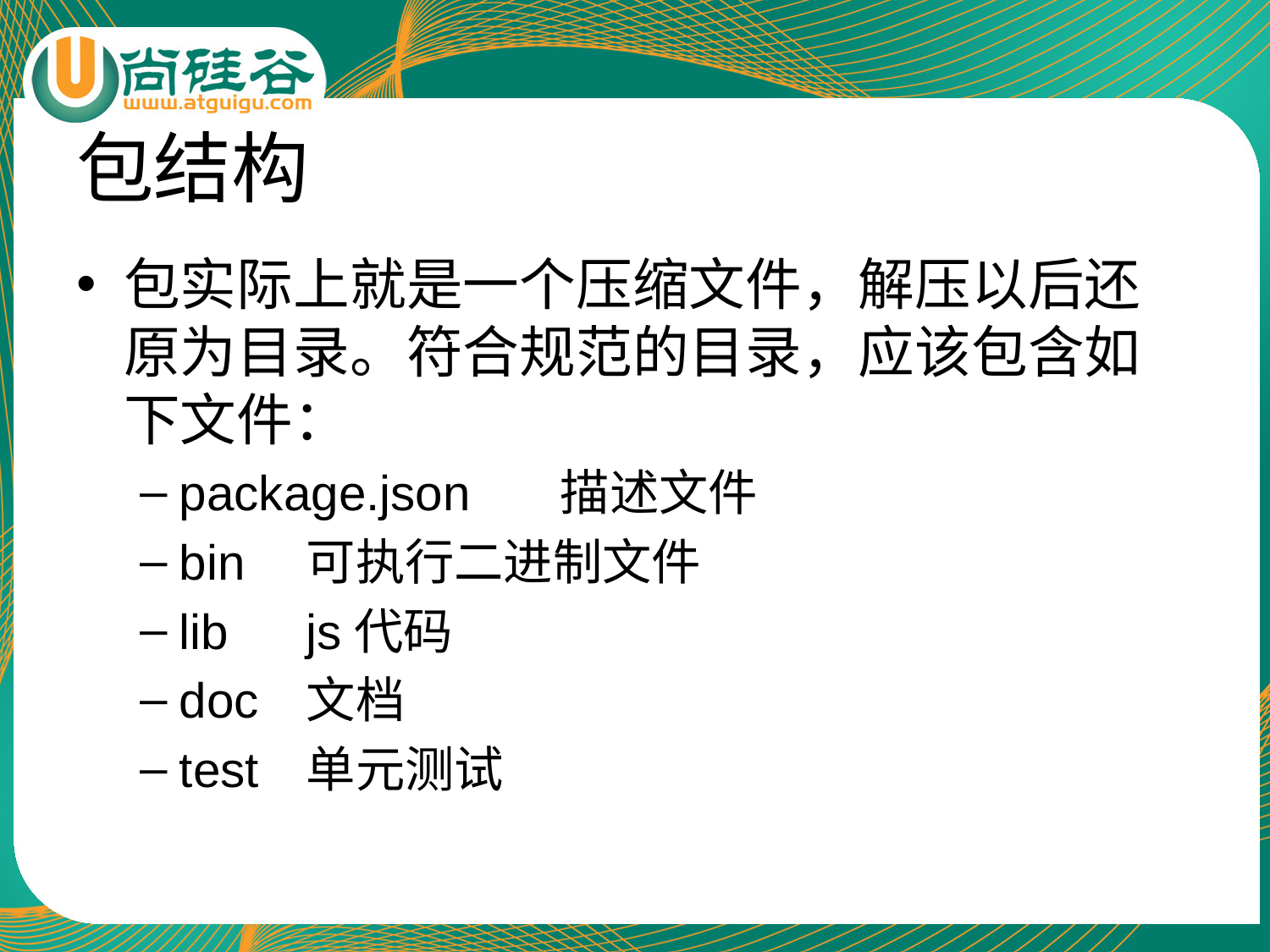

# 包结构
包实际上就是一个压缩文件，解压以后还原为目录。符合规范的目录，应该包含如下文件：
package.json 	描述文件
bin 	可执行二进制文件
lib 	js代码
doc	文档
test	单元测试